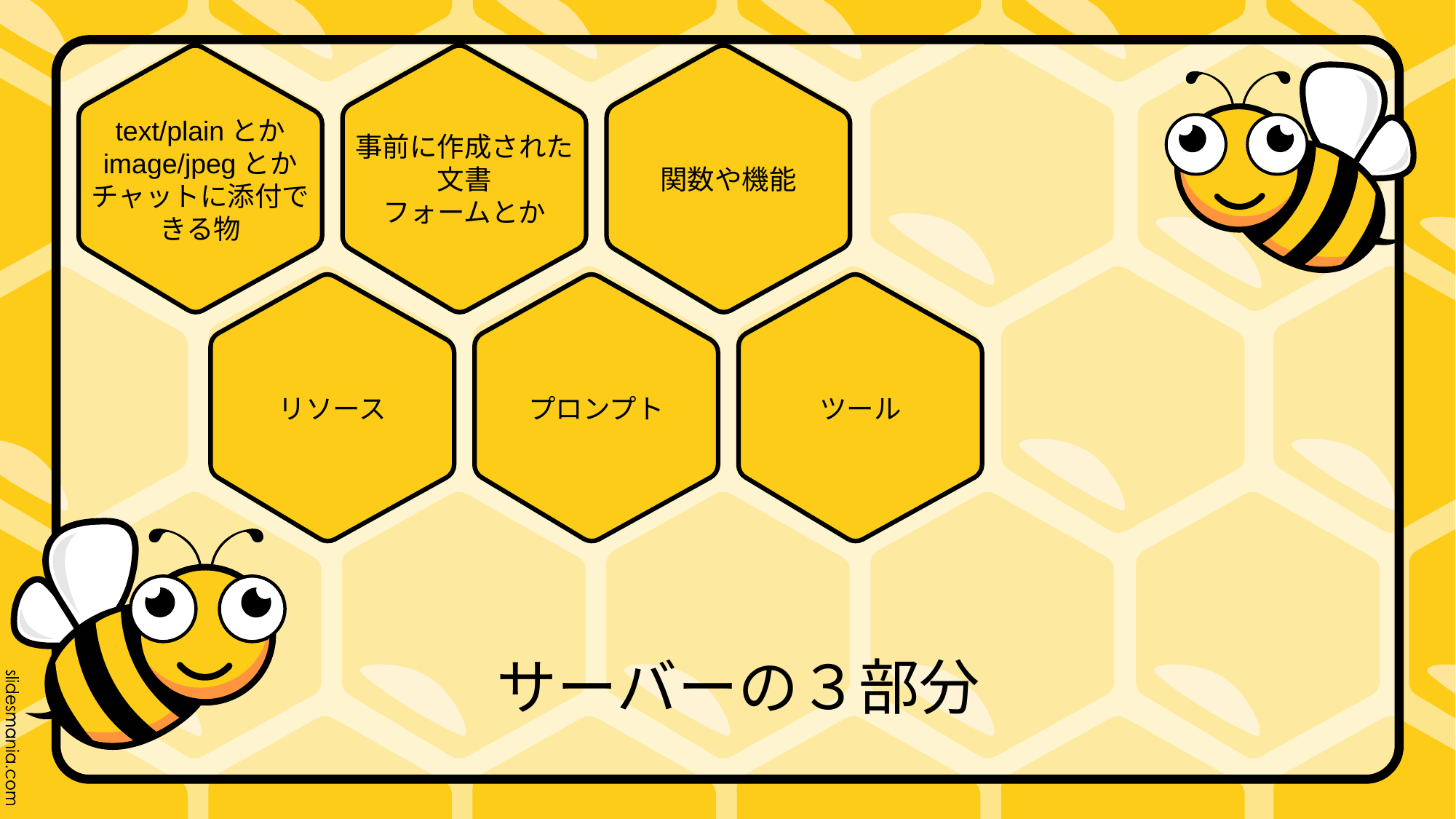

text/plainとか
image/jpegとか
チャットに添付できる物
事前に作成された文書
フォームとか
関数や機能
リソース
プロンプト
ツール
サーバーの３部分